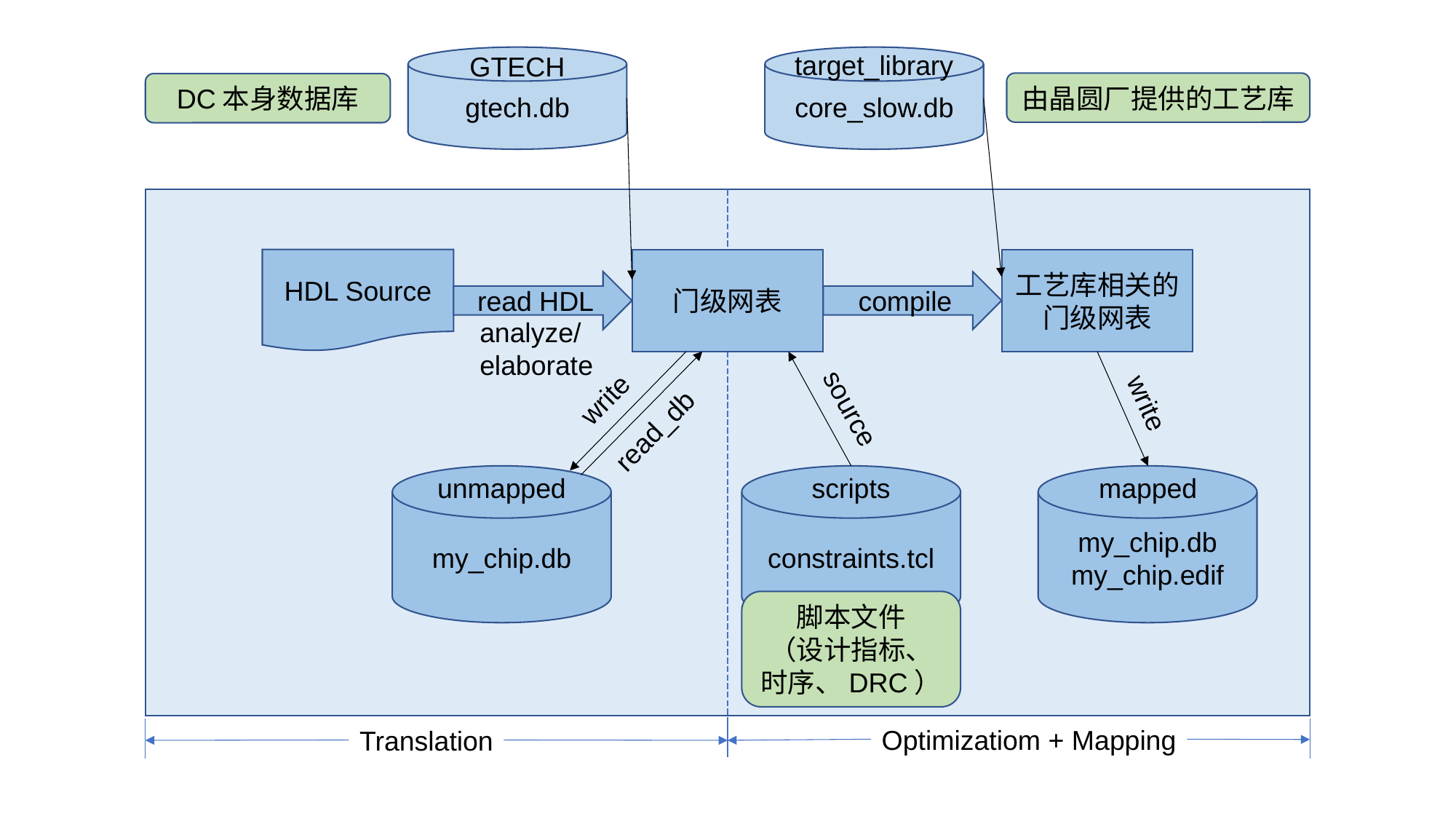

target_library
GTECH
gtech.db
core_slow.db
由晶圆厂提供的工艺库
DC本身数据库

工艺库相关的门级网表
HDL Source
门级网表
read HDL
compile
analyze/
elaborate
write
write
source
read_db
my_chip.db
scripts
mapped
constraints.tcl
my_chip.db
my_chip.edif
unmapped
脚本文件
（设计指标、时序、DRC）
Optimizatiom + Mapping
Translation